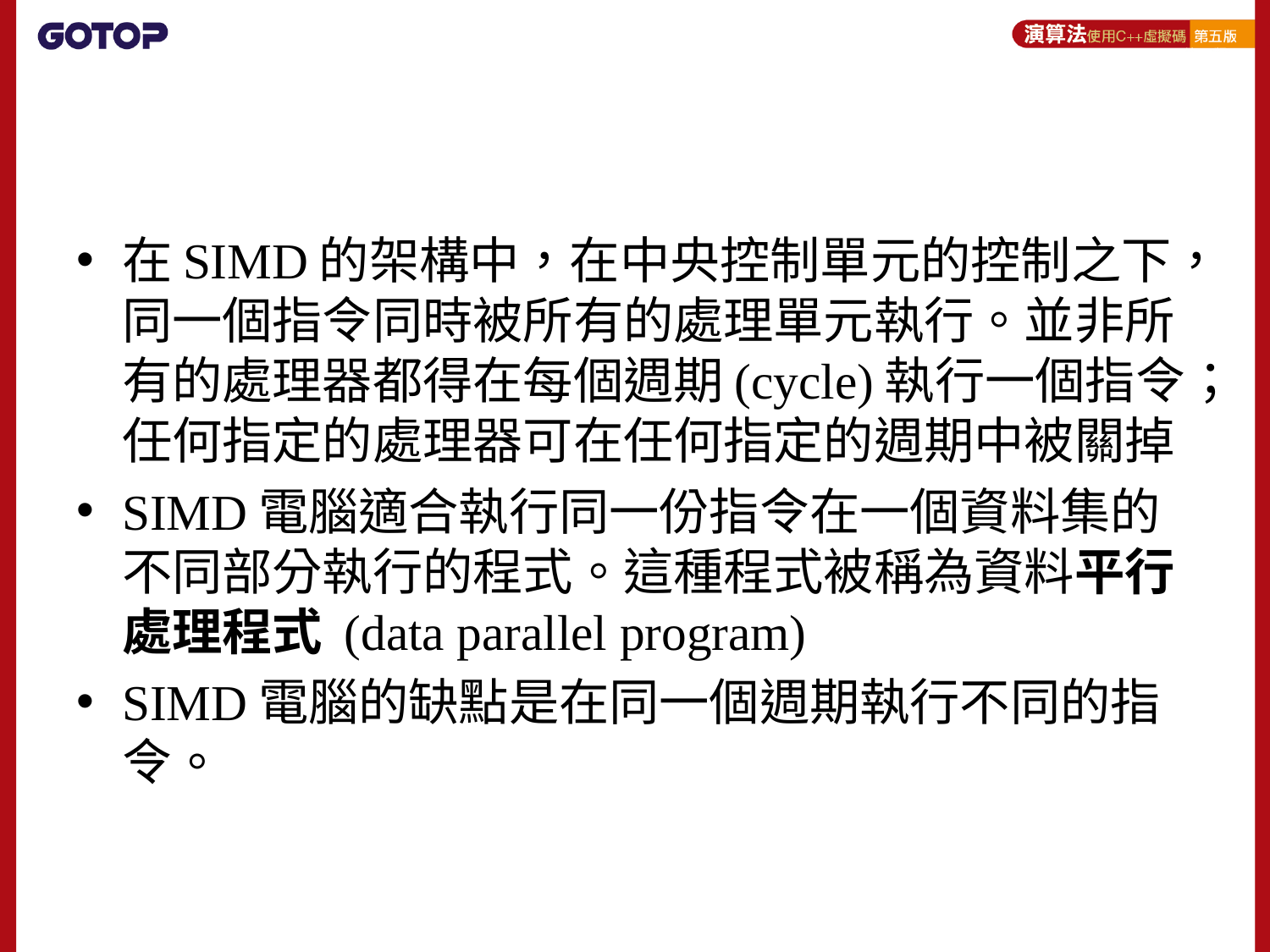

#
在SIMD的架構中，在中央控制單元的控制之下，同一個指令同時被所有的處理單元執行。並非所有的處理器都得在每個週期(cycle)執行一個指令；任何指定的處理器可在任何指定的週期中被關掉
SIMD電腦適合執行同一份指令在一個資料集的不同部分執行的程式。這種程式被稱為資料平行處理程式 (data parallel program)
SIMD電腦的缺點是在同一個週期執行不同的指令。